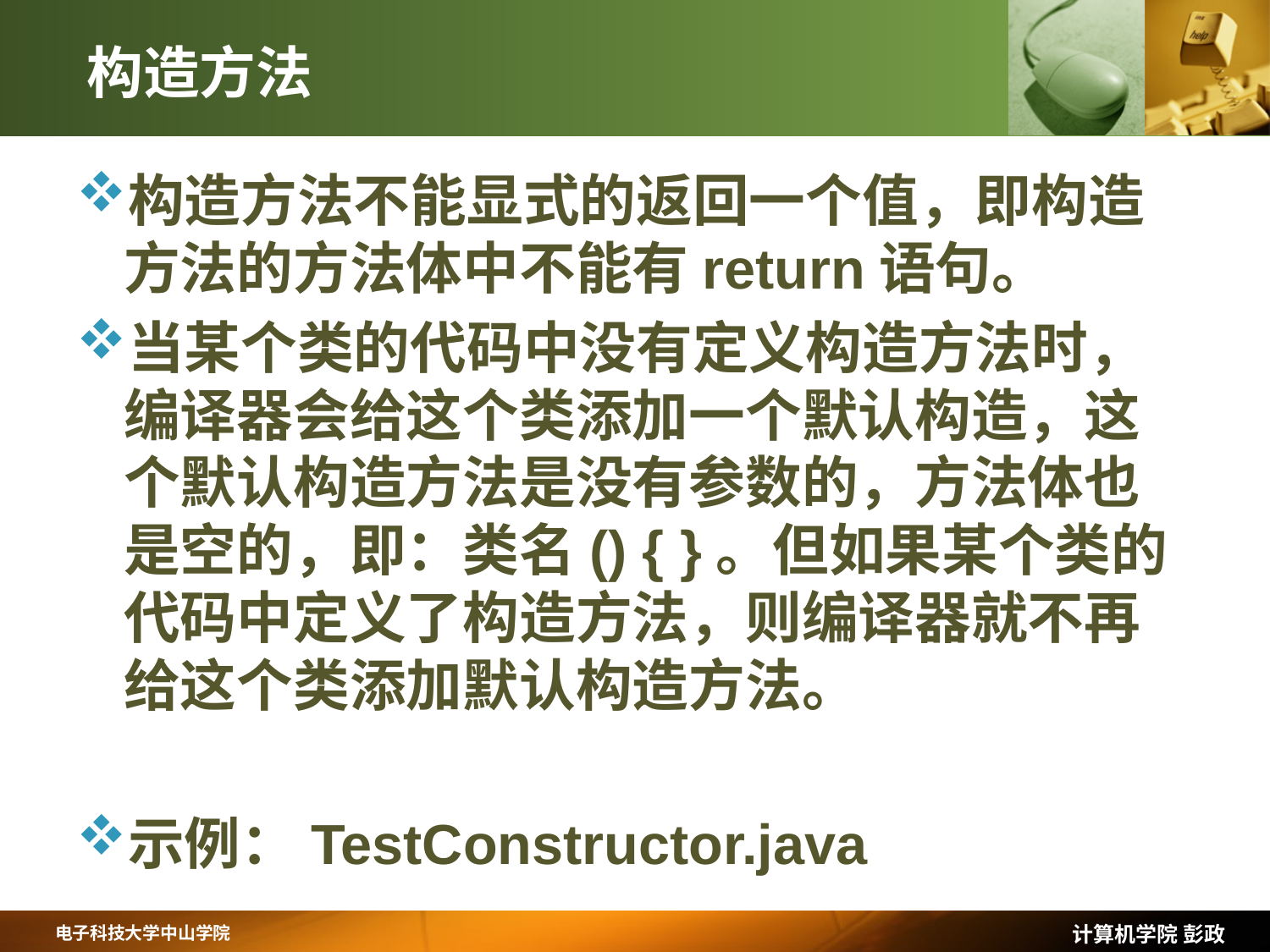

# 构造方法
构造方法不能显式的返回一个值，即构造方法的方法体中不能有return语句。
当某个类的代码中没有定义构造方法时，编译器会给这个类添加一个默认构造，这个默认构造方法是没有参数的，方法体也是空的，即：类名() { }。但如果某个类的代码中定义了构造方法，则编译器就不再给这个类添加默认构造方法。

示例：TestConstructor.java
计算机学院 彭政
电子科技大学中山学院